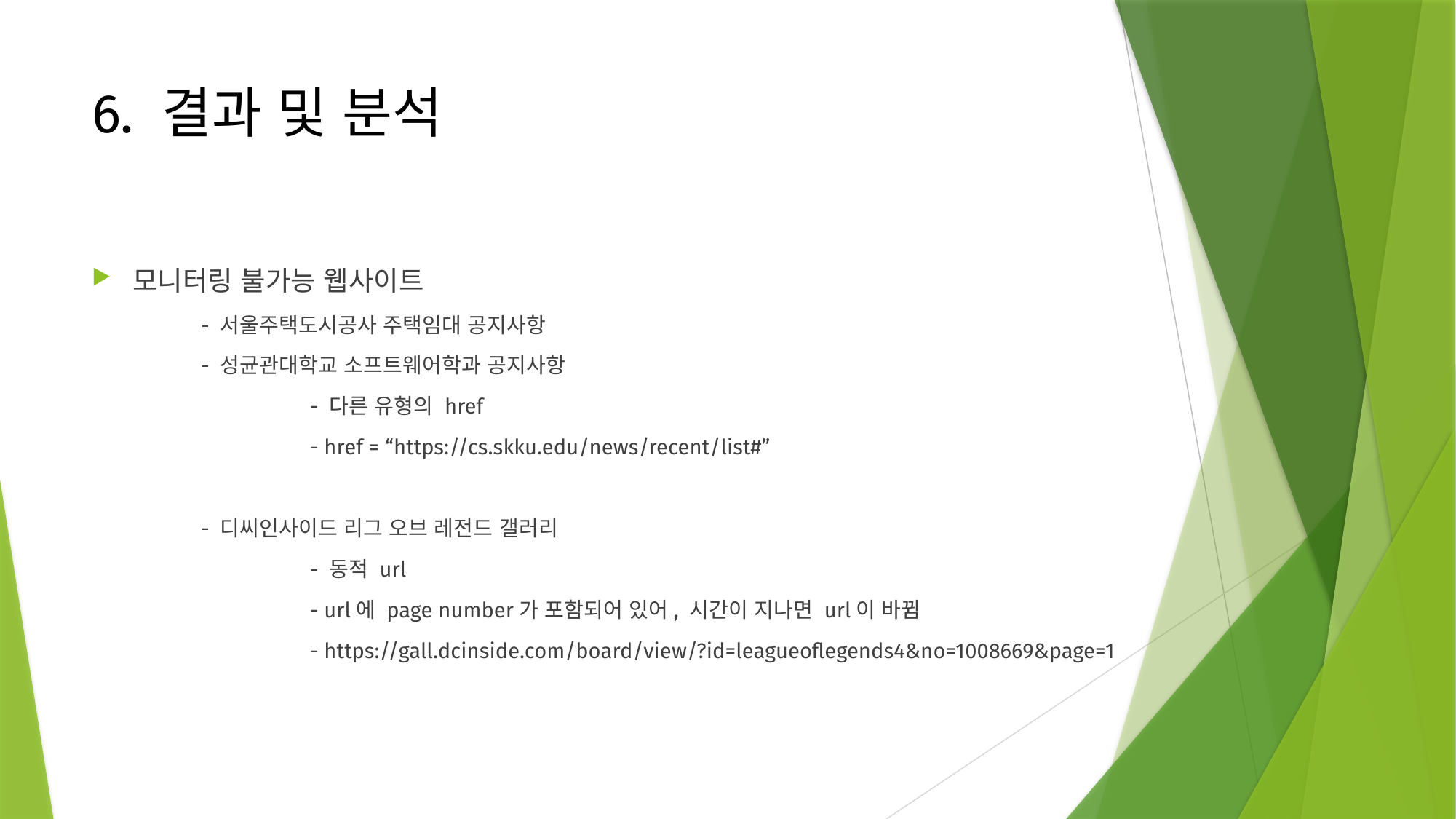

# 6. 결과 및 분석
모니터링 불가능 웹사이트
	- 서울주택도시공사 주택임대 공지사항
	- 성균관대학교 소프트웨어학과 공지사항
		- 다른 유형의 href
		- href = “https://cs.skku.edu/news/recent/list#”

	- 디씨인사이드 리그 오브 레전드 갤러리
		- 동적 url
		- url에 page number가 포함되어 있어, 시간이 지나면 url이 바뀜
		- https://gall.dcinside.com/board/view/?id=leagueoflegends4&no=1008669&page=1